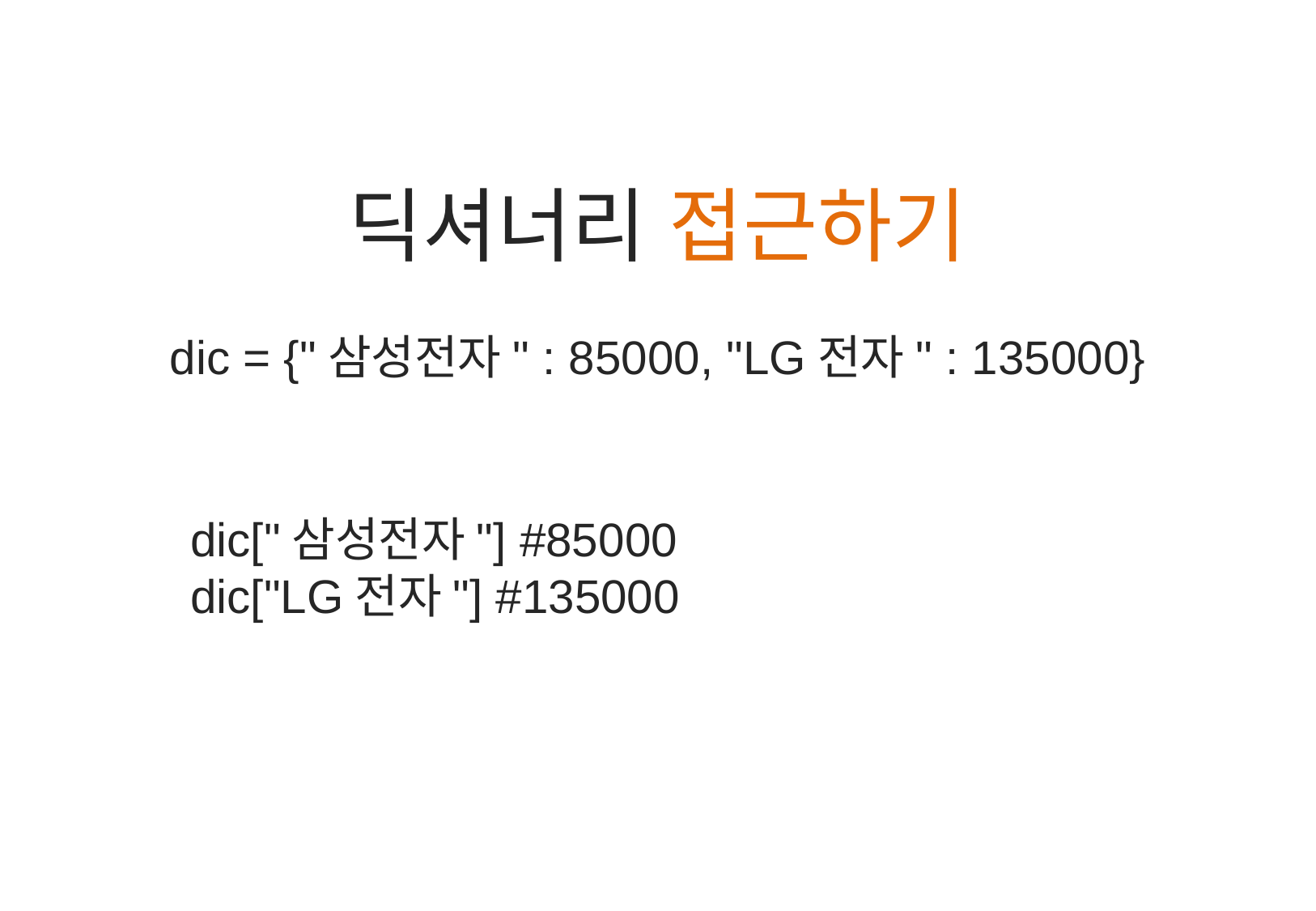

딕셔너리 접근하기
dic = {"삼성전자" : 85000, "LG전자" : 135000}
dic["삼성전자"] #85000
dic["LG전자"] #135000